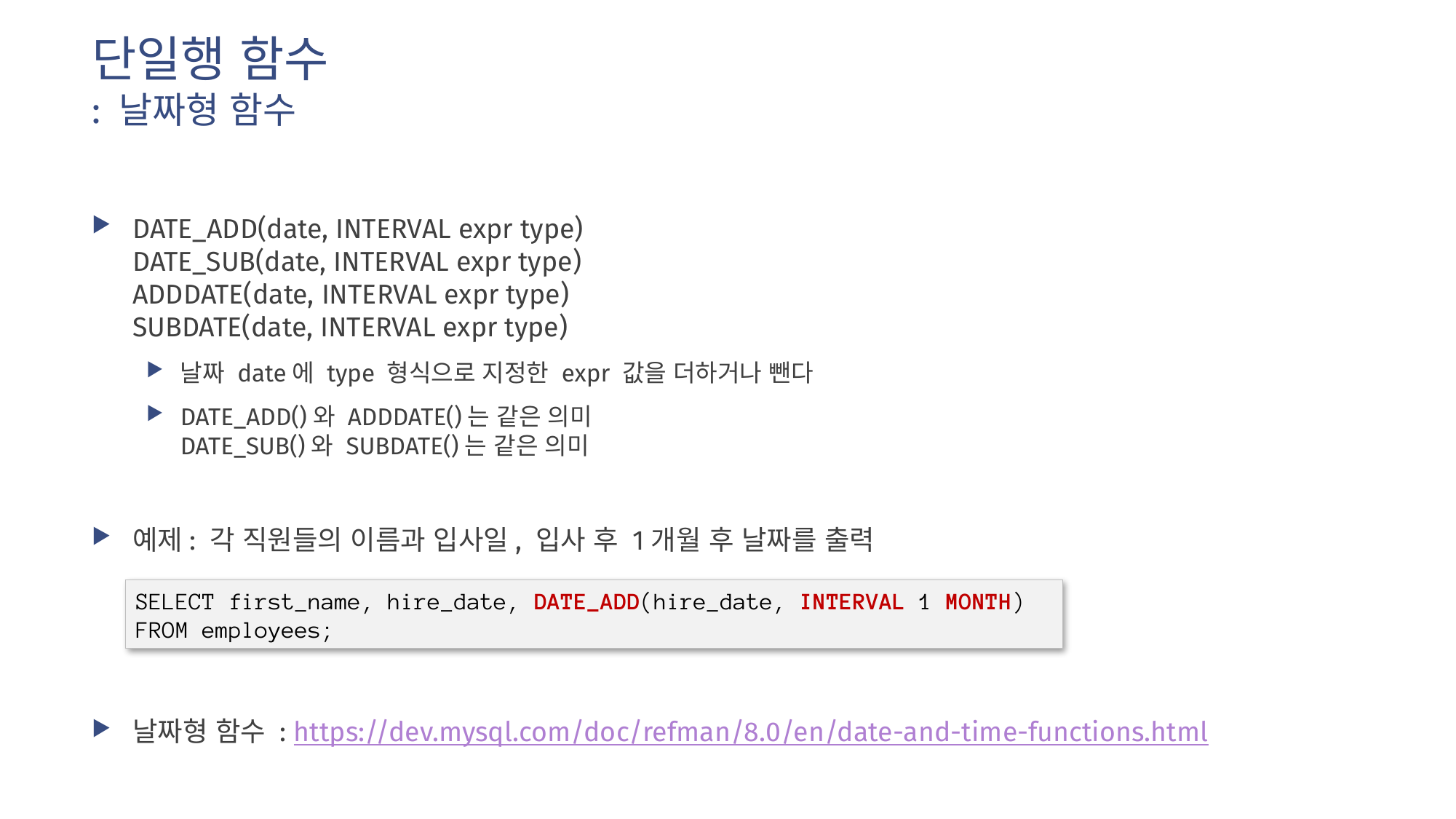

# 단일행 함수 : 날짜형 함수

DATE_ADD(date, INTERVAL expr type)
DATE_SUB(date, INTERVAL expr type)
ADDDATE(date, INTERVAL expr type)
SUBDATE(date, INTERVAL expr type)
날짜 date에 type 형식으로 지정한 expr 값을 더하거나 뺀다
DATE_ADD()와 ADDDATE()는 같은 의미
DATE_SUB()와 SUBDATE()는 같은 의미

예제: 각 직원들의 이름과 입사일, 입사 후 1개월 후 날짜를 출력

날짜형 함수 : https://dev.mysql.com/doc/refman/8.0/en/date-and-time-functions.html

SELECT first_name, hire_date, DATE_ADD(hire_date, INTERVAL 1 MONTH)
FROM employees;